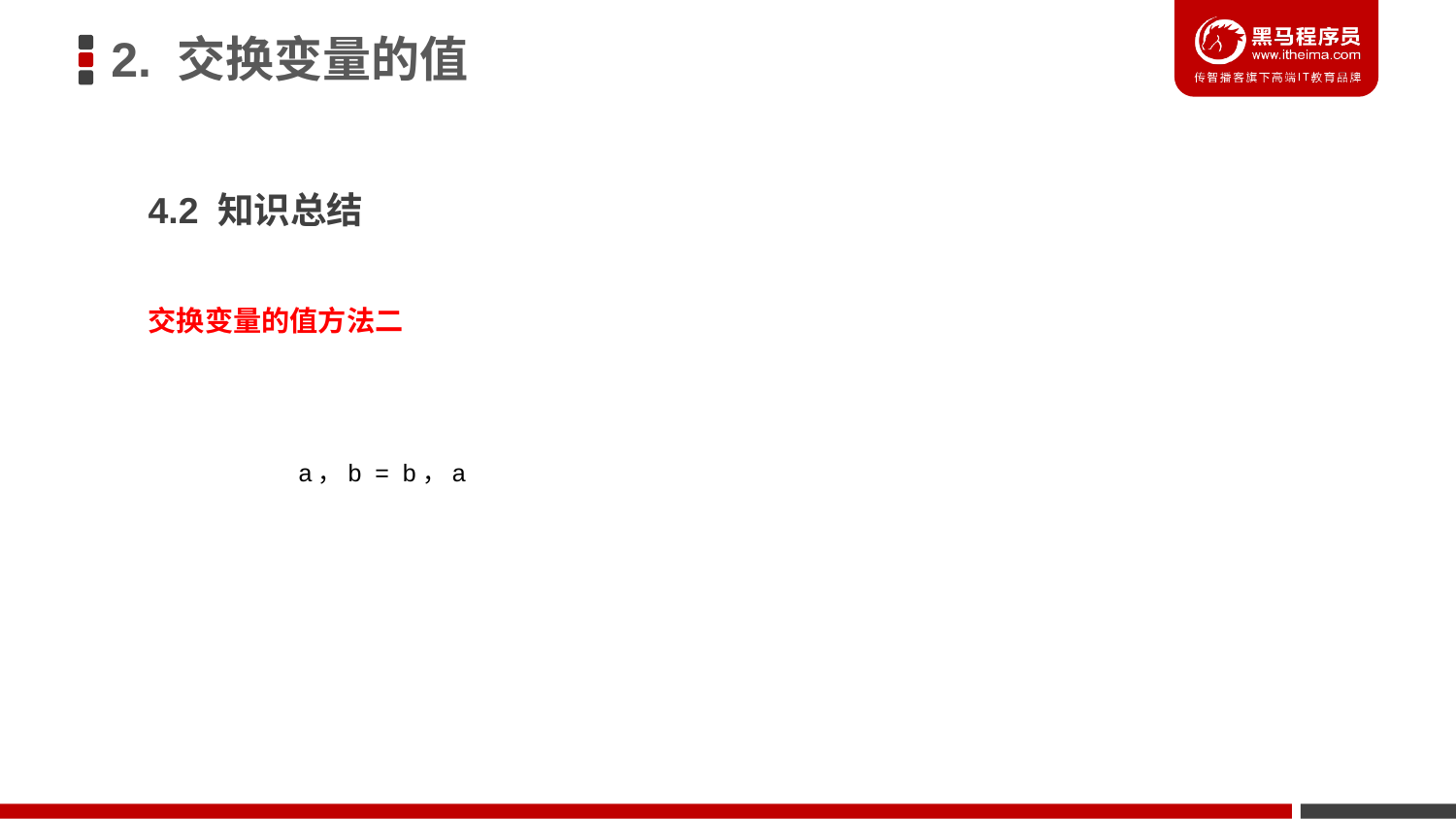

2. 交换变量的值
4.2 知识总结
交换变量的值方法二

a，b  =  b，a